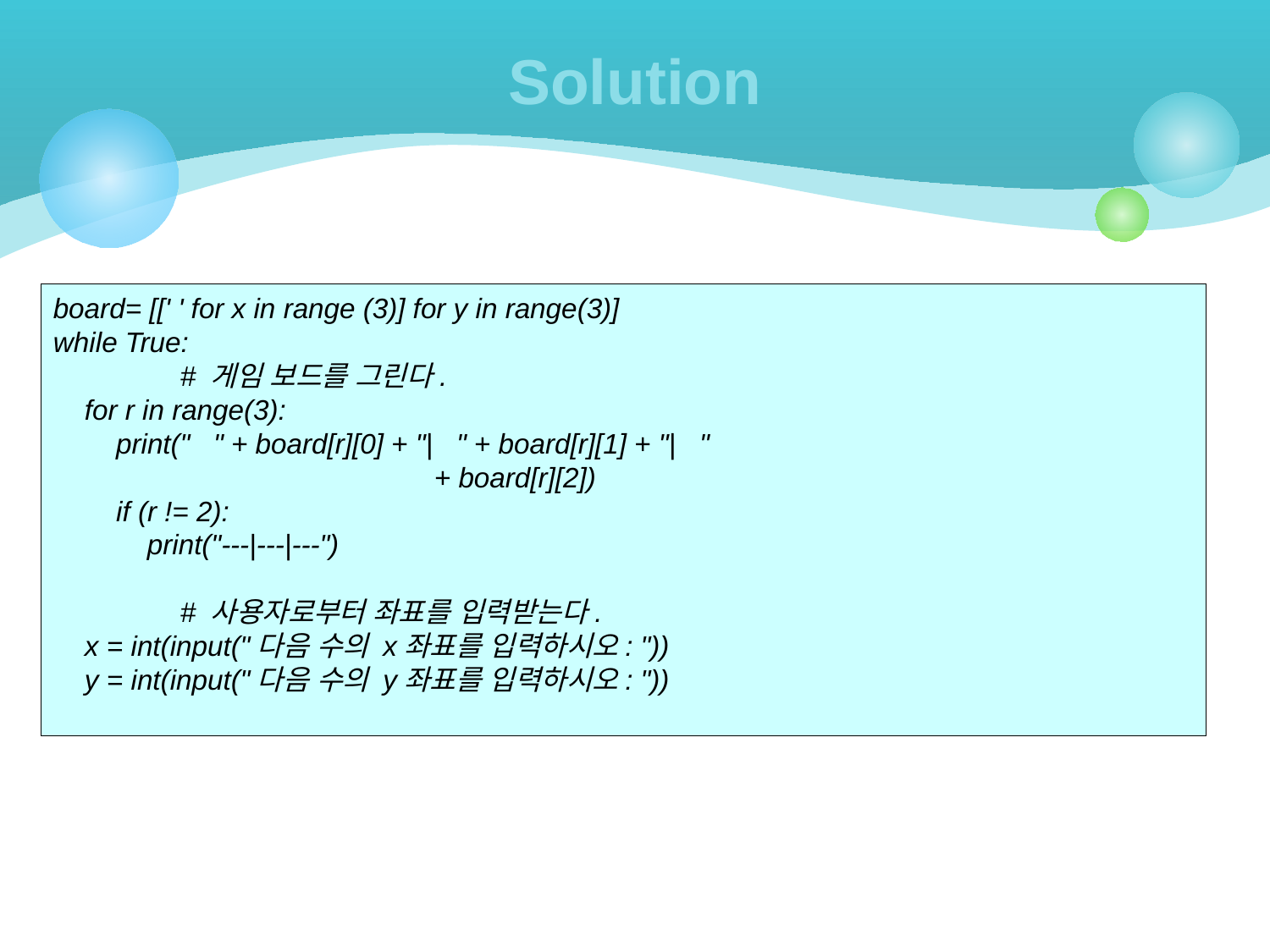

# Solution
board= [[' ' for x in range (3)] for y in range(3)]
while True:
	# 게임 보드를 그린다.
    for r in range(3):
        print("   " + board[r][0] + "|   " + board[r][1] + "|   "
			+ board[r][2])
        if (r != 2):
            print("---|---|---")

	# 사용자로부터 좌표를 입력받는다.
    x = int(input("다음 수의 x좌표를 입력하시오: "))
    y = int(input("다음 수의 y좌표를 입력하시오: "))